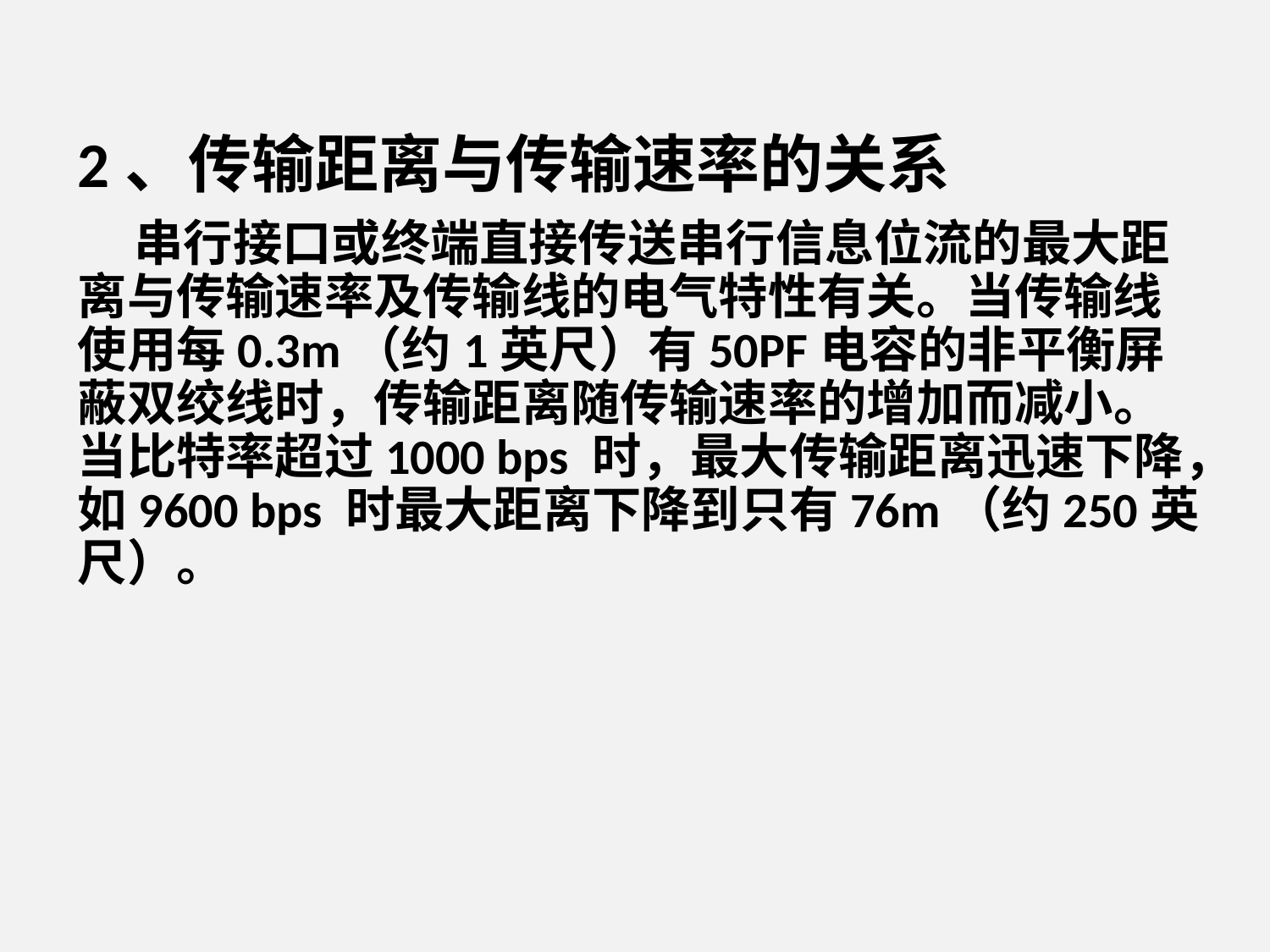

2、传输距离与传输速率的关系
    串行接口或终端直接传送串行信息位流的最大距离与传输速率及传输线的电气特性有关。当传输线使用每0.3m（约1英尺）有50PF电容的非平衡屏蔽双绞线时，传输距离随传输速率的增加而减小。当比特率超过1000 bps 时，最大传输距离迅速下降，如9600 bps 时最大距离下降到只有76m（约250英尺）。